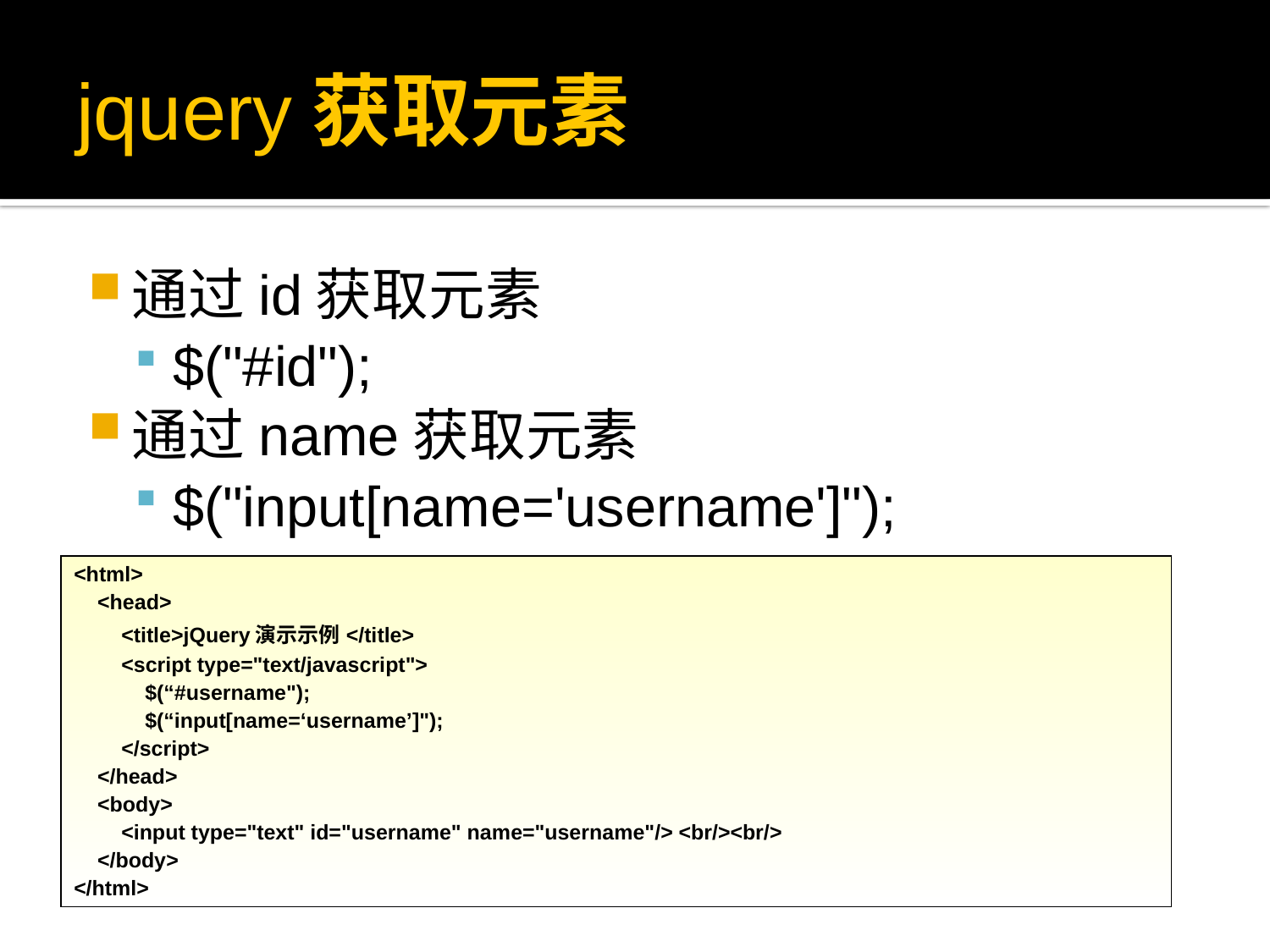

# jquery获取元素
通过id获取元素
$("#id");
通过name获取元素
$("input[name='username']");

| <html> <head> <title>jQuery演示示例</title> <script type="text/javascript"> $(“#username"); $(“input[name=‘username’]"); </script> </head> <body> <input type="text" id="username" name="username"/> <br/><br/> </body> </html> |
| --- |